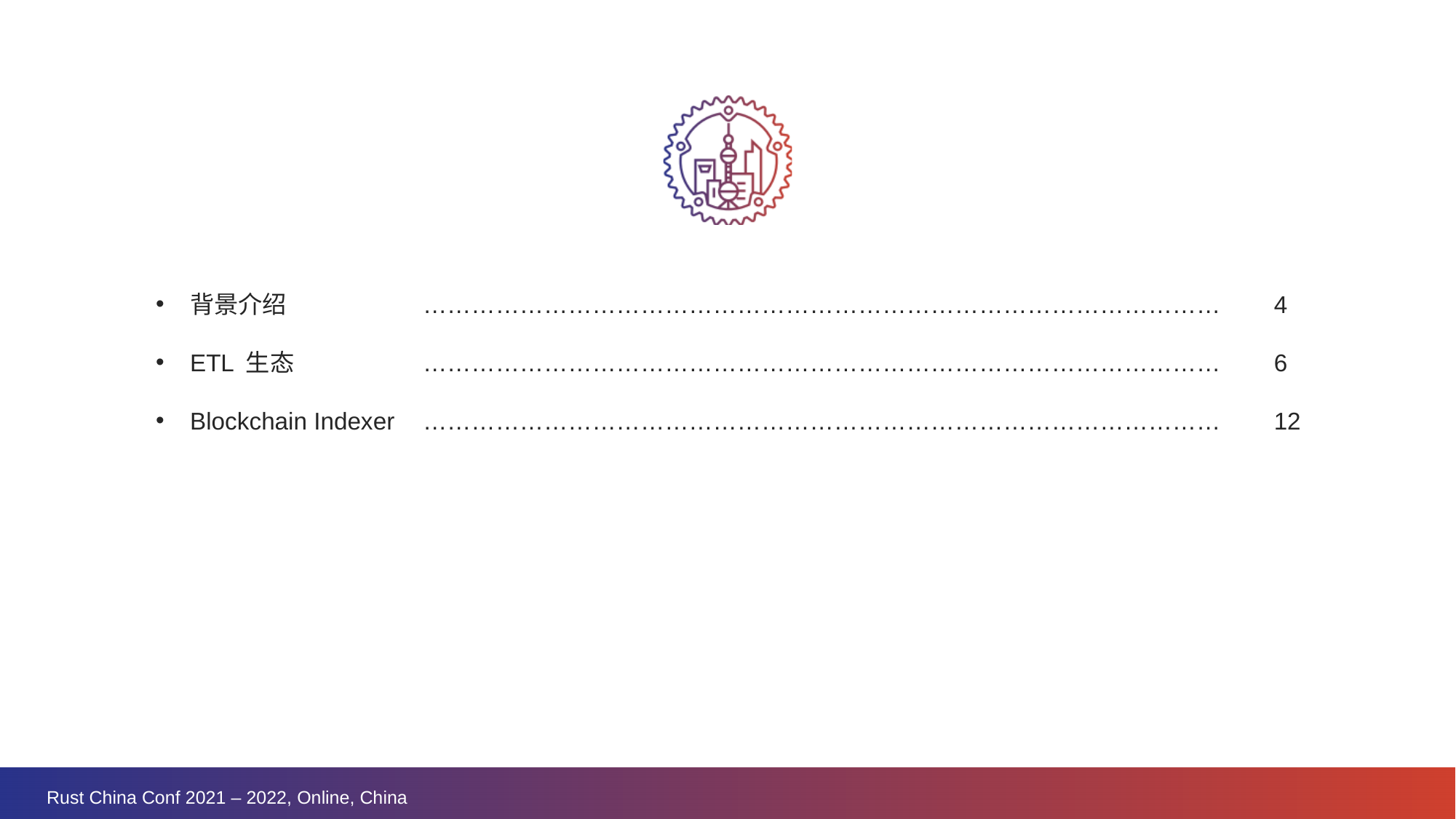

………………………………………………………………………………………
………………………………………………………………………………………………………………………………………………………………………………
背景介绍
ETL 生态
Blockchain Indexer
4
6
12